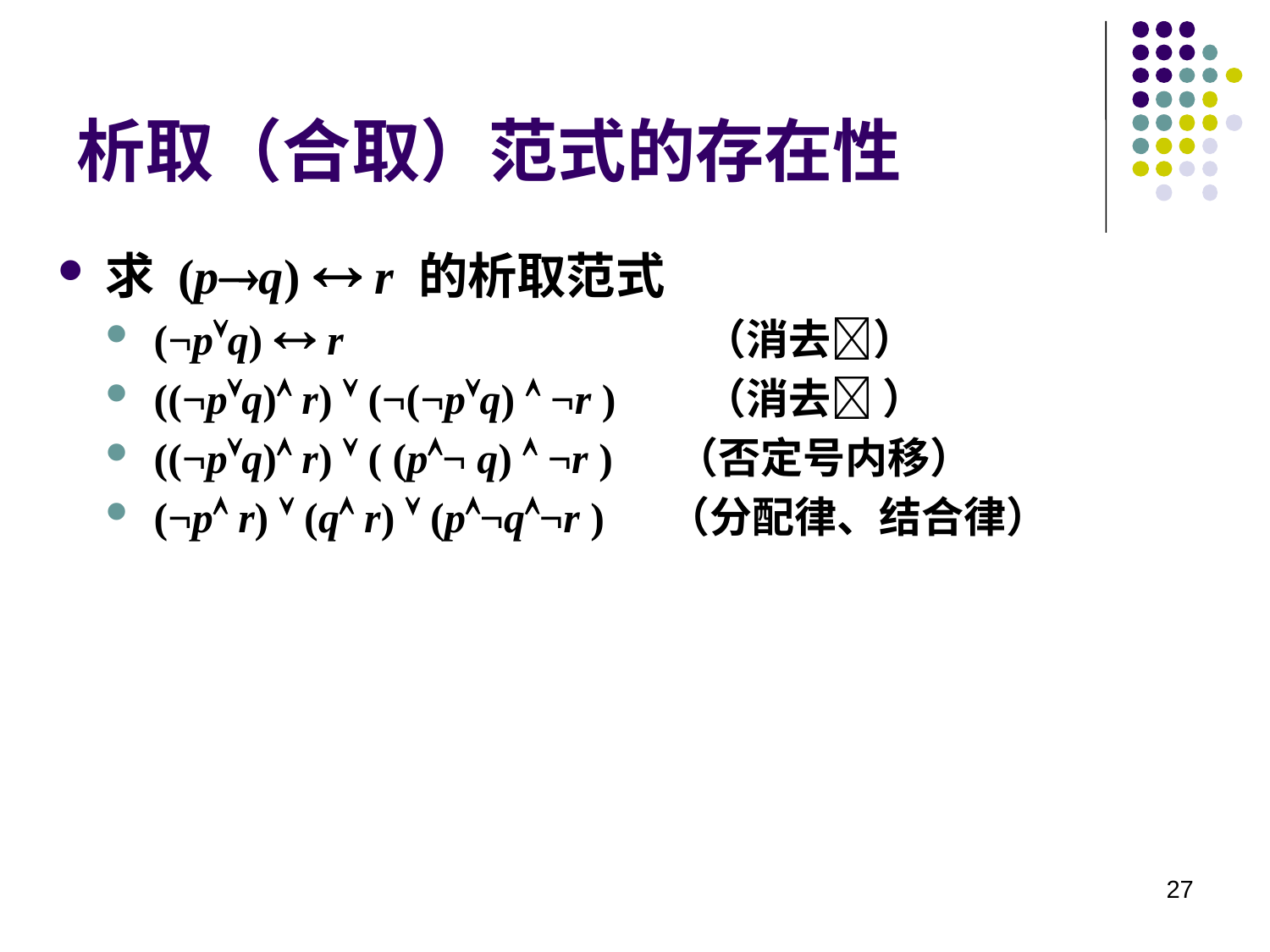

# 析取（合取）范式的存在性
求 (p→q) ↔ r 的析取范式
(¬p∨q) ↔ r      			   （消去→）
((¬p∨q)∧ r) ∨ (¬(¬p∨q) ∧ ¬r ) 	   （消去↔ ）
((¬p∨q)∧ r) ∨ ( (p∧¬ q) ∧ ¬r )     （否定号内移）
(¬p∧ r) ∨ (q∧ r) ∨ (p∧¬q∧¬r )     （分配律、结合律）
27